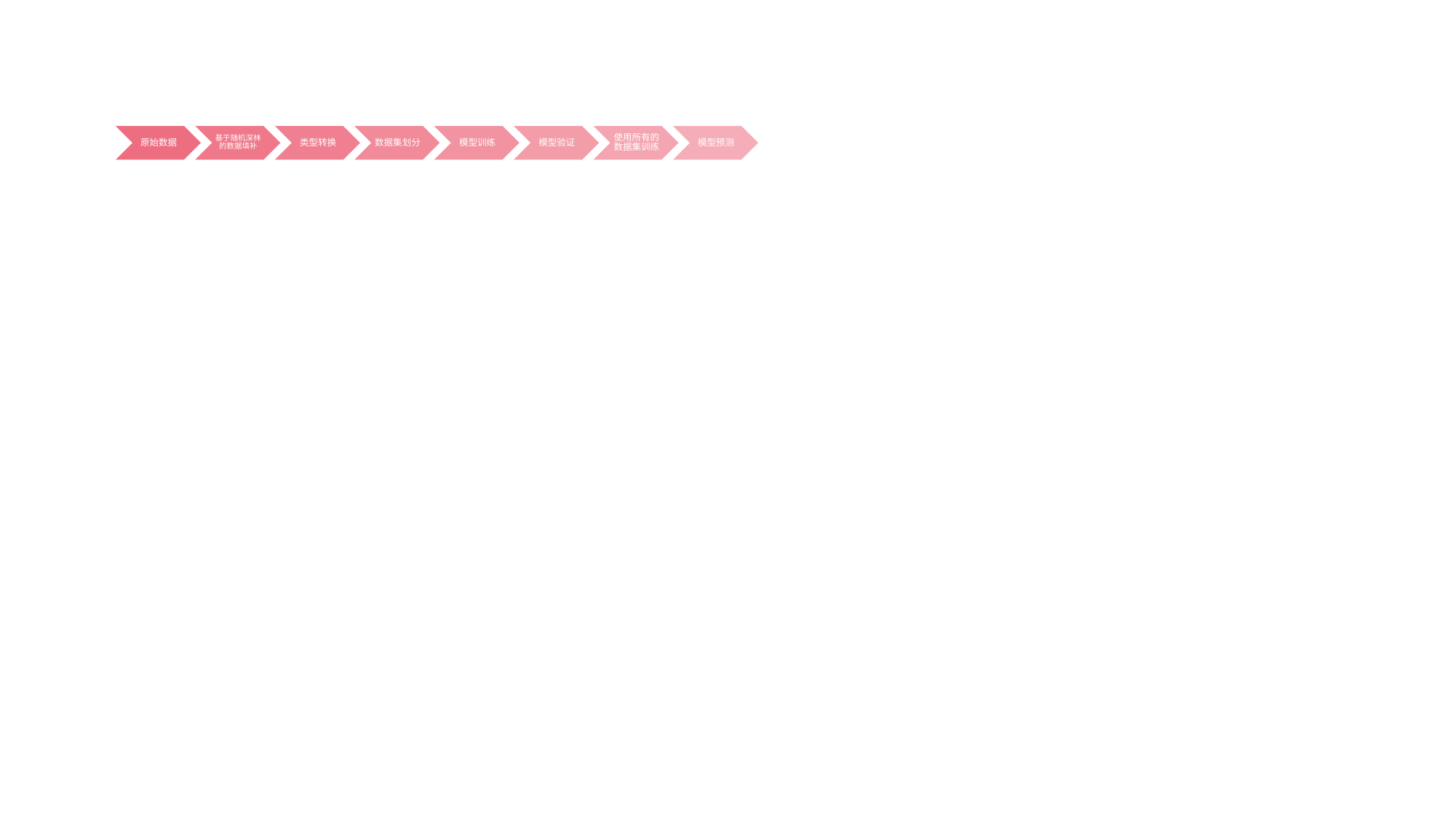

原始数据
基于随机深林的数据填补
类型转换
数据集划分
模型训练
模型验证
使用所有的数据集训练
模型预测